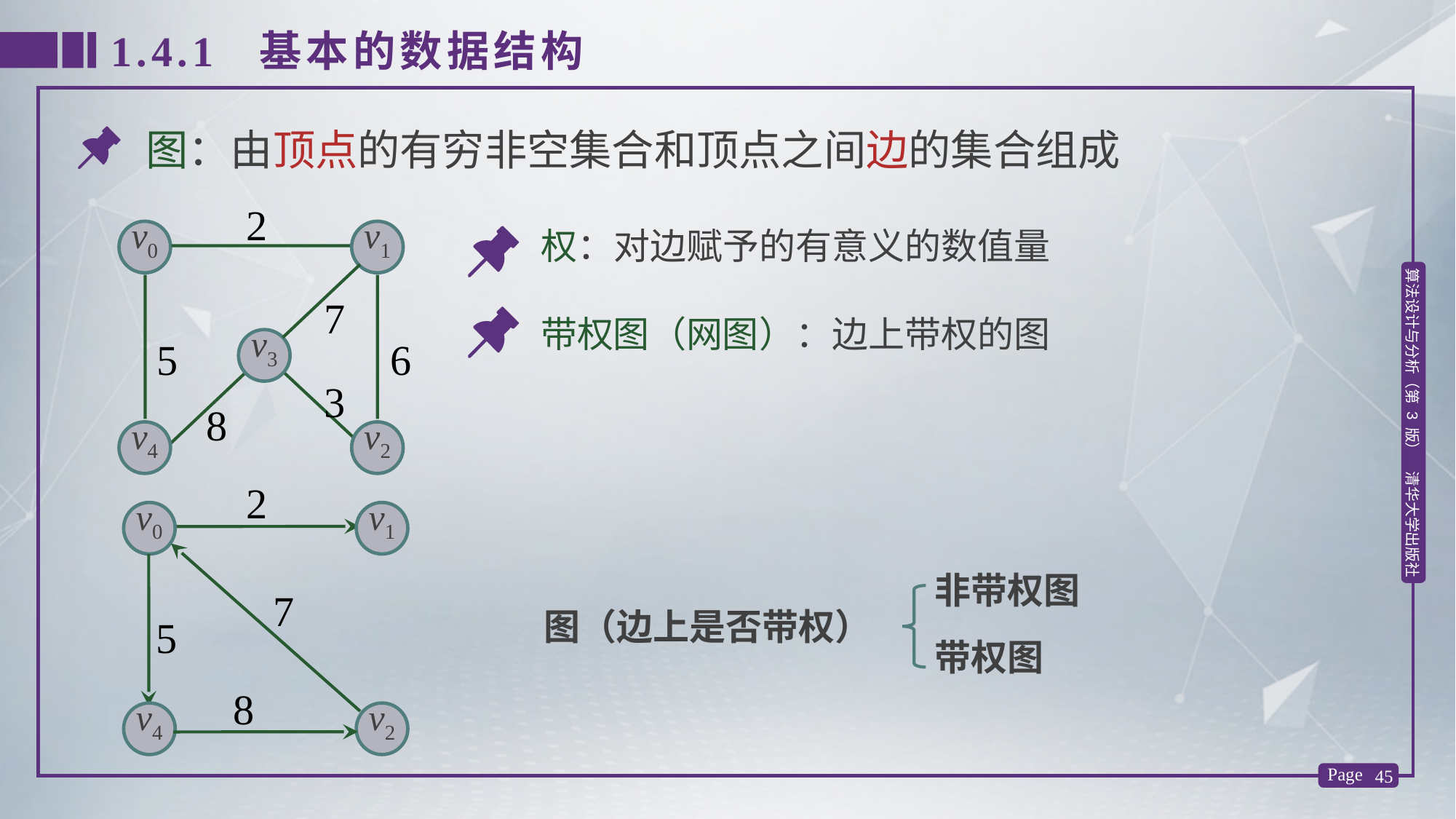

1.4.1  基本的数据结构
图：由顶点的有穷非空集合和顶点之间边的集合组成

2
7
5
6
3
8
权：对边赋予的有意义的数值量

v0
v1

v3

v4
v2
带权图（网图）：边上带权的图

2
7
5
8
v0
v1

v4
v2

非带权图

图（边上是否带权）
带权图